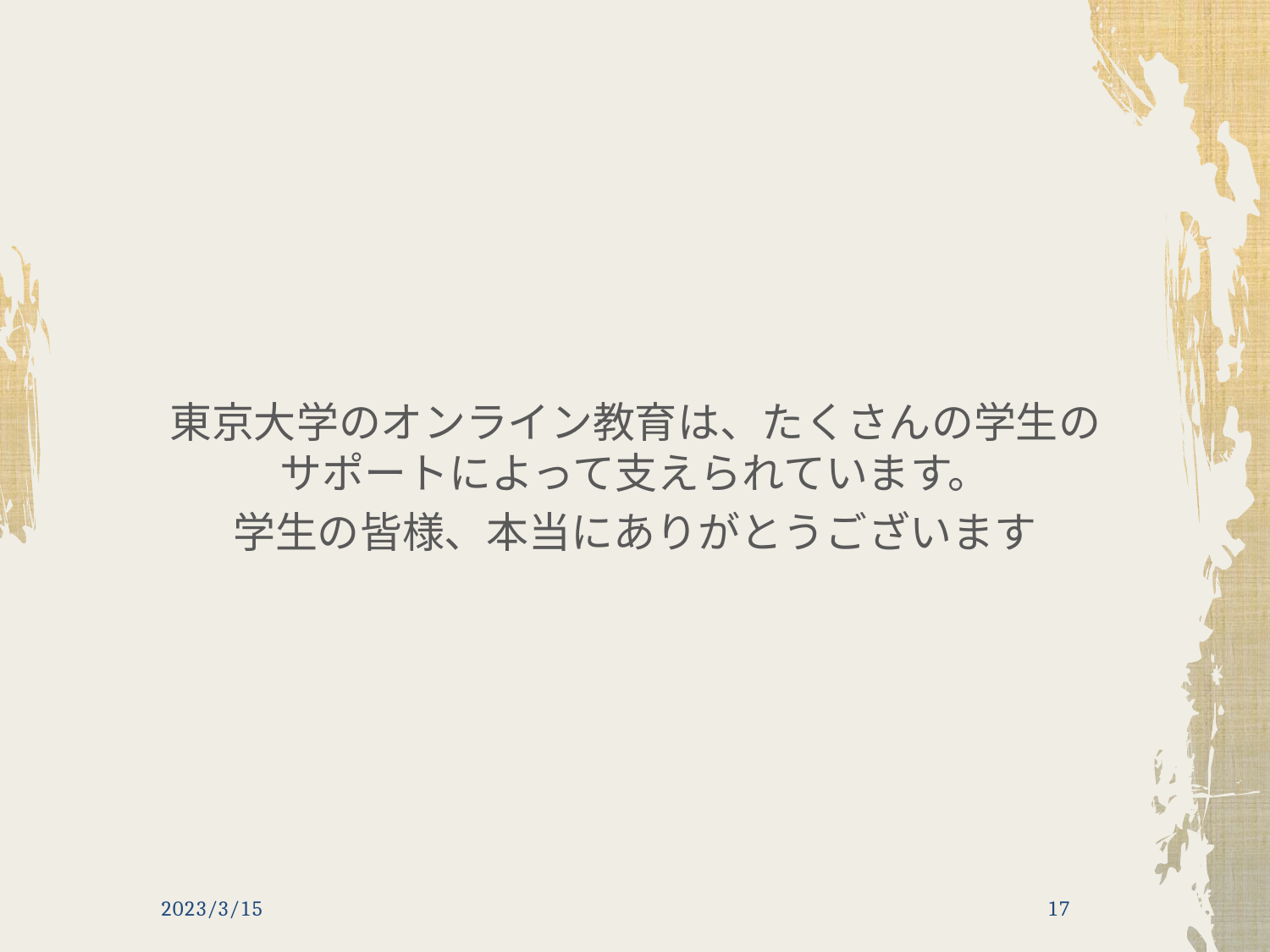

東京大学のオンライン教育は、たくさんの学生の
サポートによって支えられています。
学生の皆様、本当にありがとうございます
2023/3/15
17